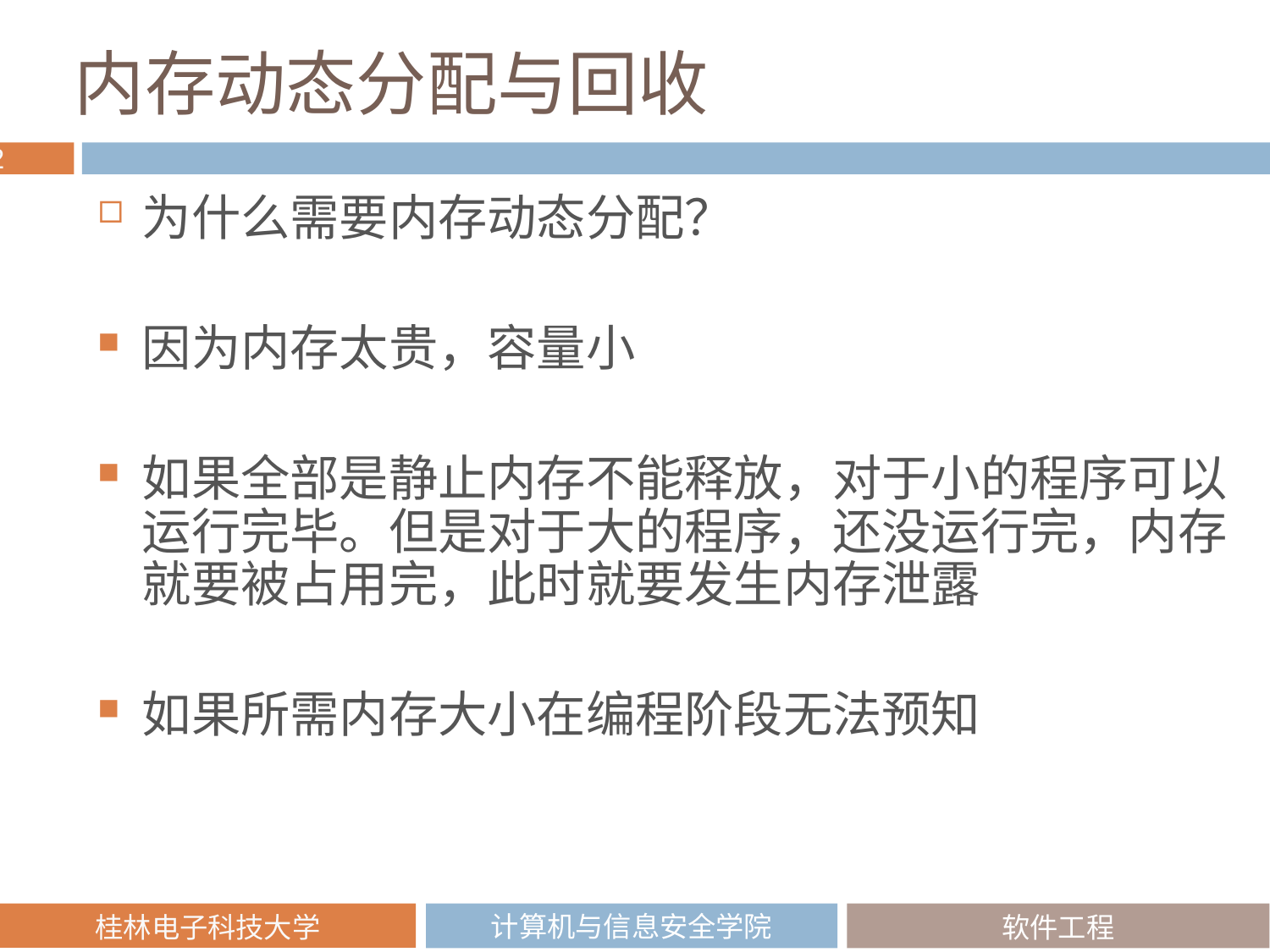

# 内存动态分配与回收
为什么需要内存动态分配？

因为内存太贵，容量小

如果全部是静止内存不能释放，对于小的程序可以运行完毕。但是对于大的程序，还没运行完，内存就要被占用完，此时就要发生内存泄露

如果所需内存大小在编程阶段无法预知